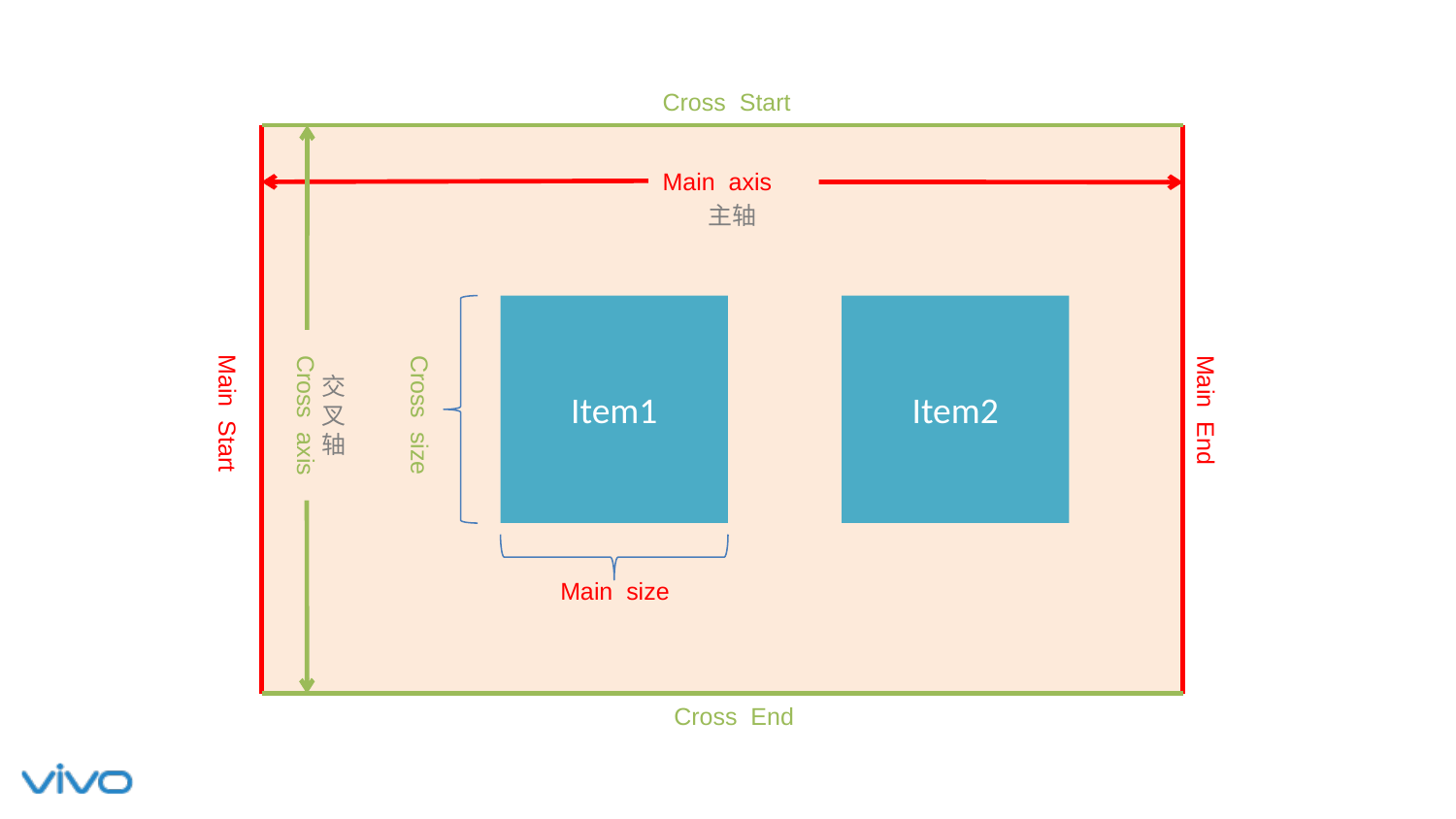

Cross  Start

Main  axis
主轴

Item1
Item2
交叉轴
Cross  size
Cross  axis
Main  Start
Main  End

Main  size
Cross  End